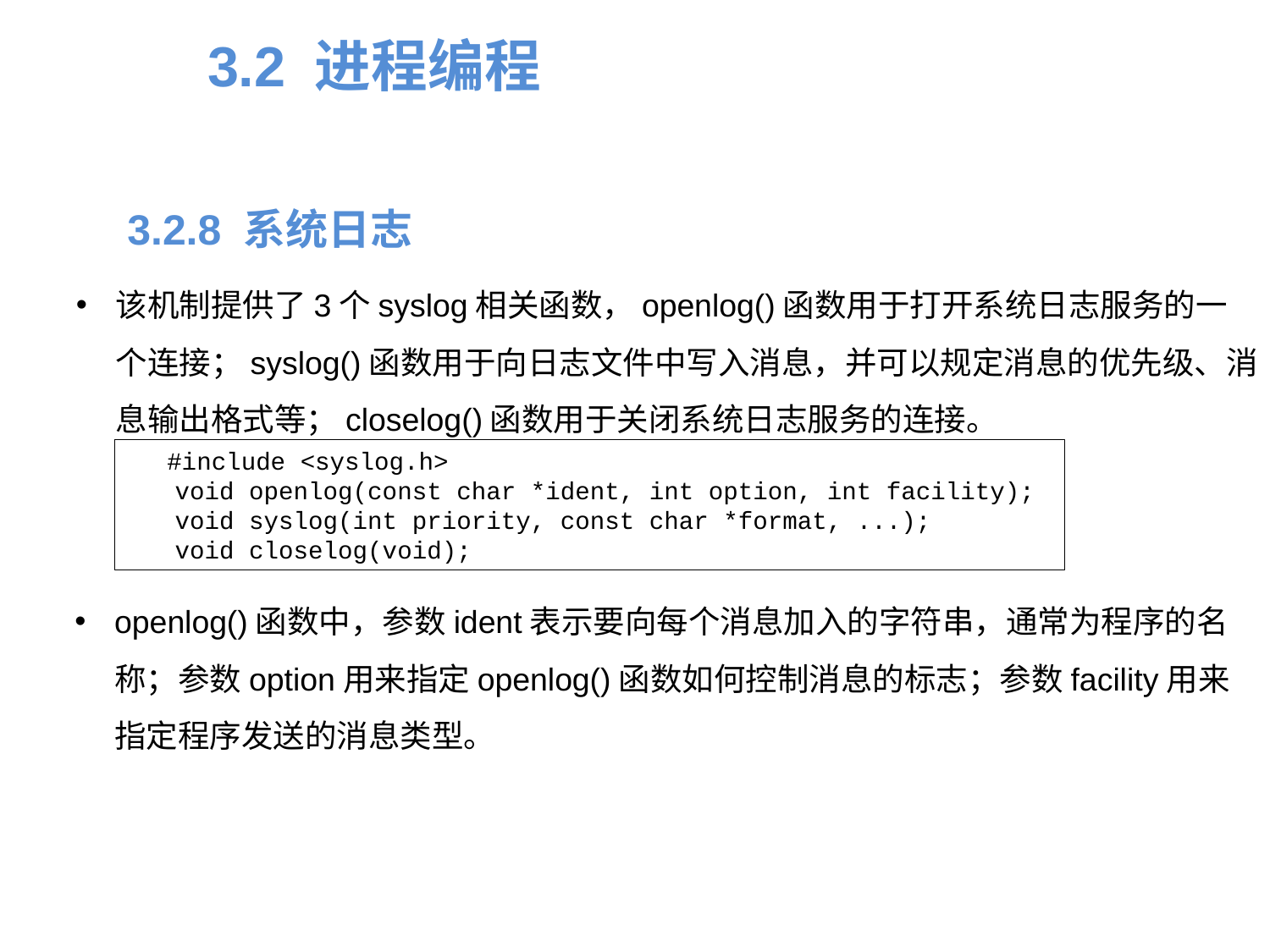

3.2 进程编程
3.2.8 系统日志
该机制提供了3个syslog相关函数，openlog()函数用于打开系统日志服务的一个连接；syslog()函数用于向日志文件中写入消息，并可以规定消息的优先级、消息输出格式等；closelog()函数用于关闭系统日志服务的连接。
#include <syslog.h>
void openlog(const char *ident, int option, int facility);
void syslog(int priority, const char *format, ...);
void closelog(void);
openlog()函数中，参数ident表示要向每个消息加入的字符串，通常为程序的名称；参数option用来指定openlog()函数如何控制消息的标志；参数facility用来指定程序发送的消息类型。